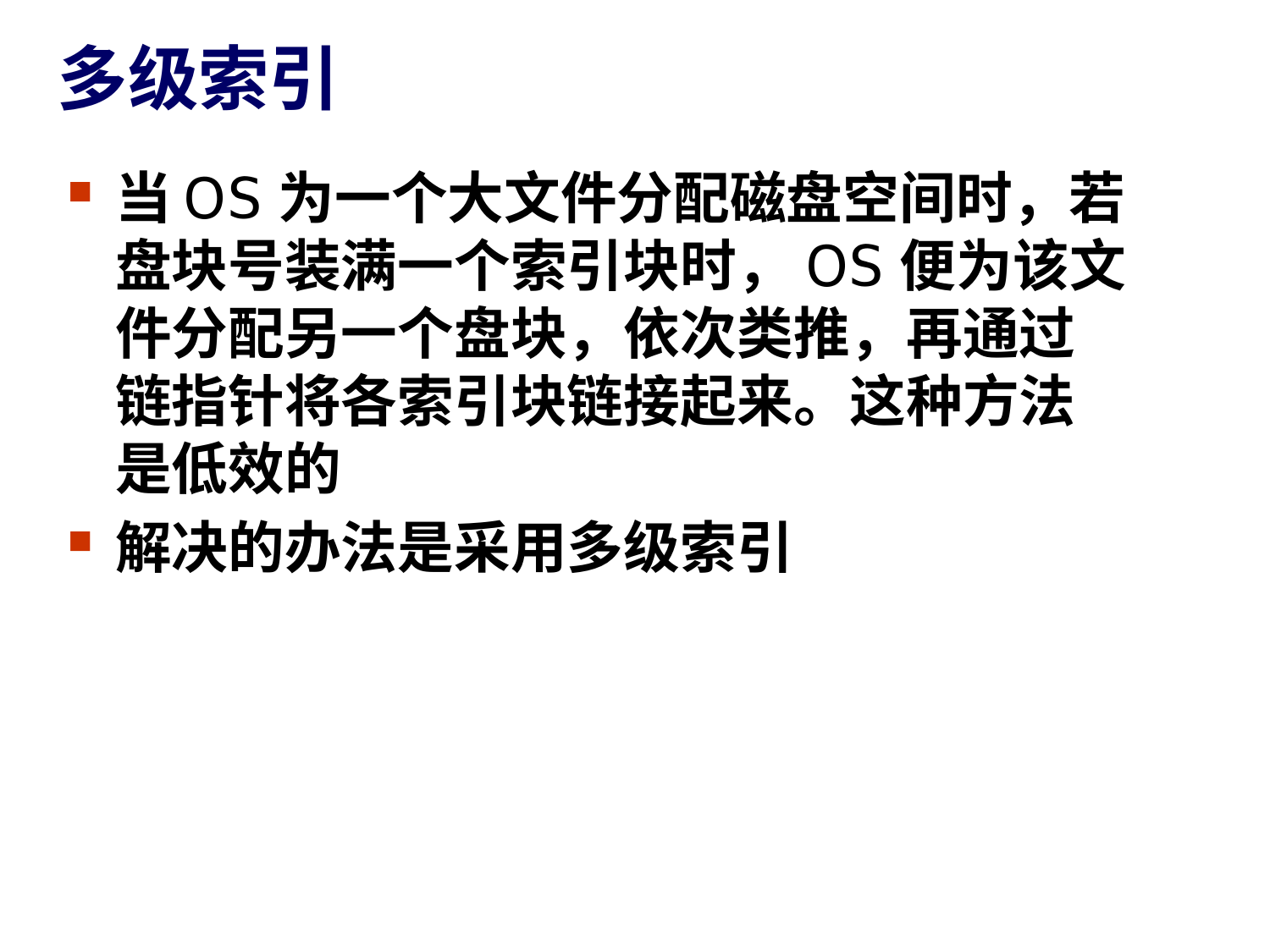

多级索引
当OS为一个大文件分配磁盘空间时，若盘块号装满一个索引块时，OS便为该文件分配另一个盘块，依次类推，再通过链指针将各索引块链接起来。这种方法是低效的
解决的办法是采用多级索引